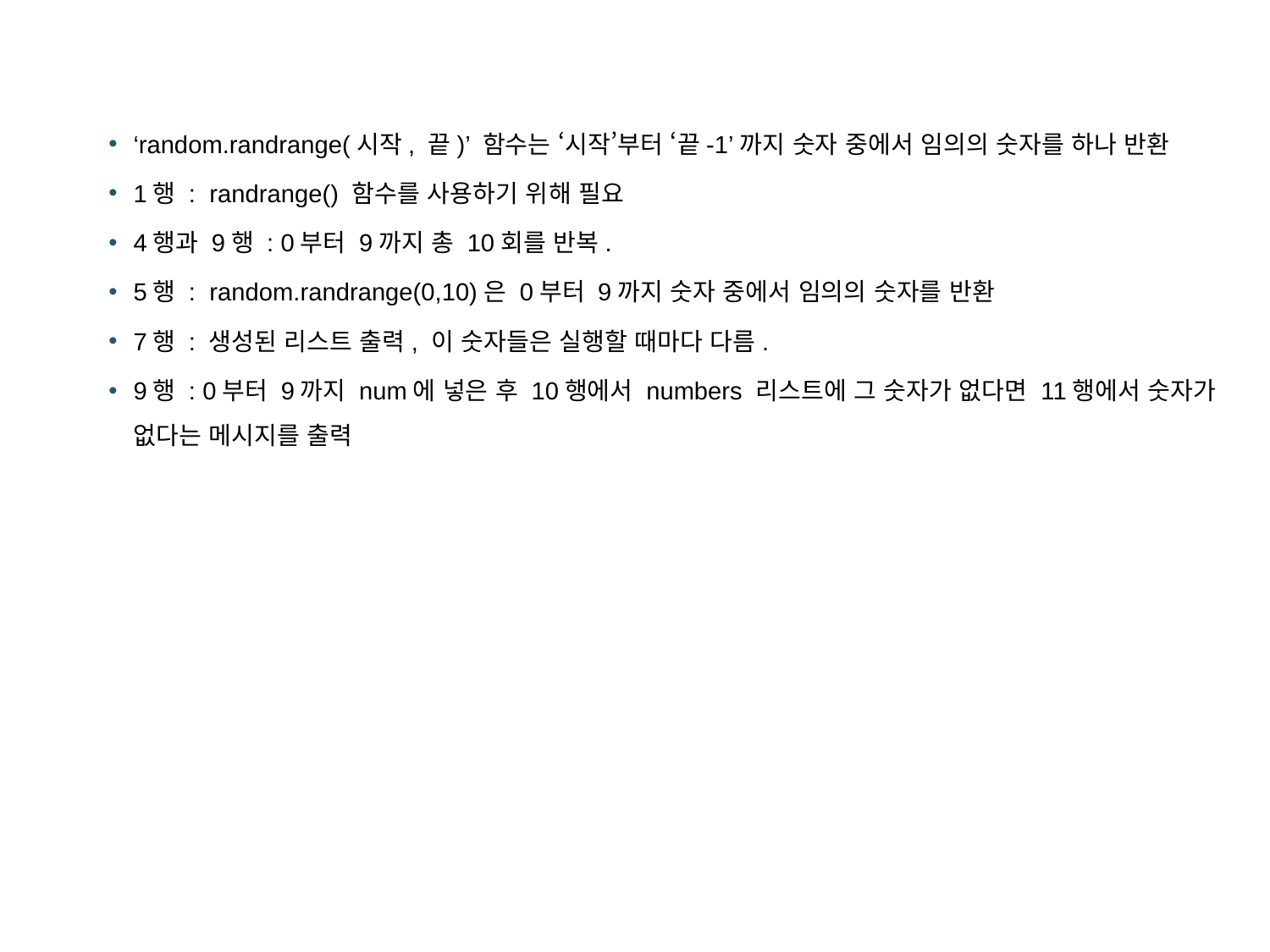

#
‘random.randrange(시작, 끝)’ 함수는 ‘시작’부터 ‘끝-1’까지 숫자 중에서 임의의 숫자를 하나 반환
1행 :  randrange() 함수를 사용하기 위해 필요
4행과 9행 : 0부터 9까지 총 10회를 반복.
5행 :  random.randrange(0,10)은 0부터 9까지 숫자 중에서 임의의 숫자를 반환
7행 : 생성된 리스트 출력, 이 숫자들은 실행할 때마다 다름.
9행 : 0부터 9까지 num에 넣은 후 10행에서 numbers 리스트에 그 숫자가 없다면 11행에서 숫자가 없다는 메시지를 출력